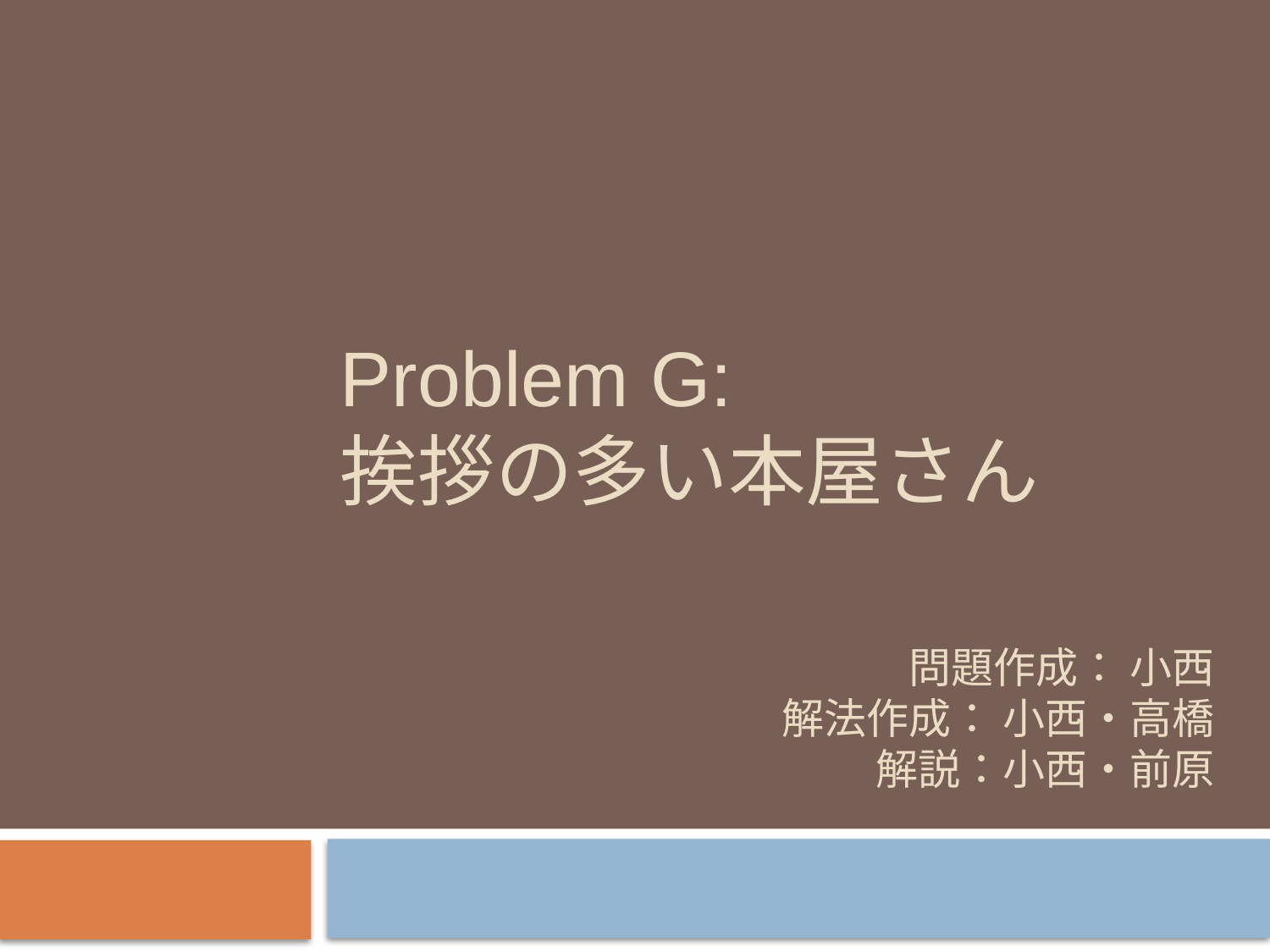

# Problem G: 挨拶の多い本屋さん
問題作成： 小西
解法作成： 小西・高橋
解説：小西・前原